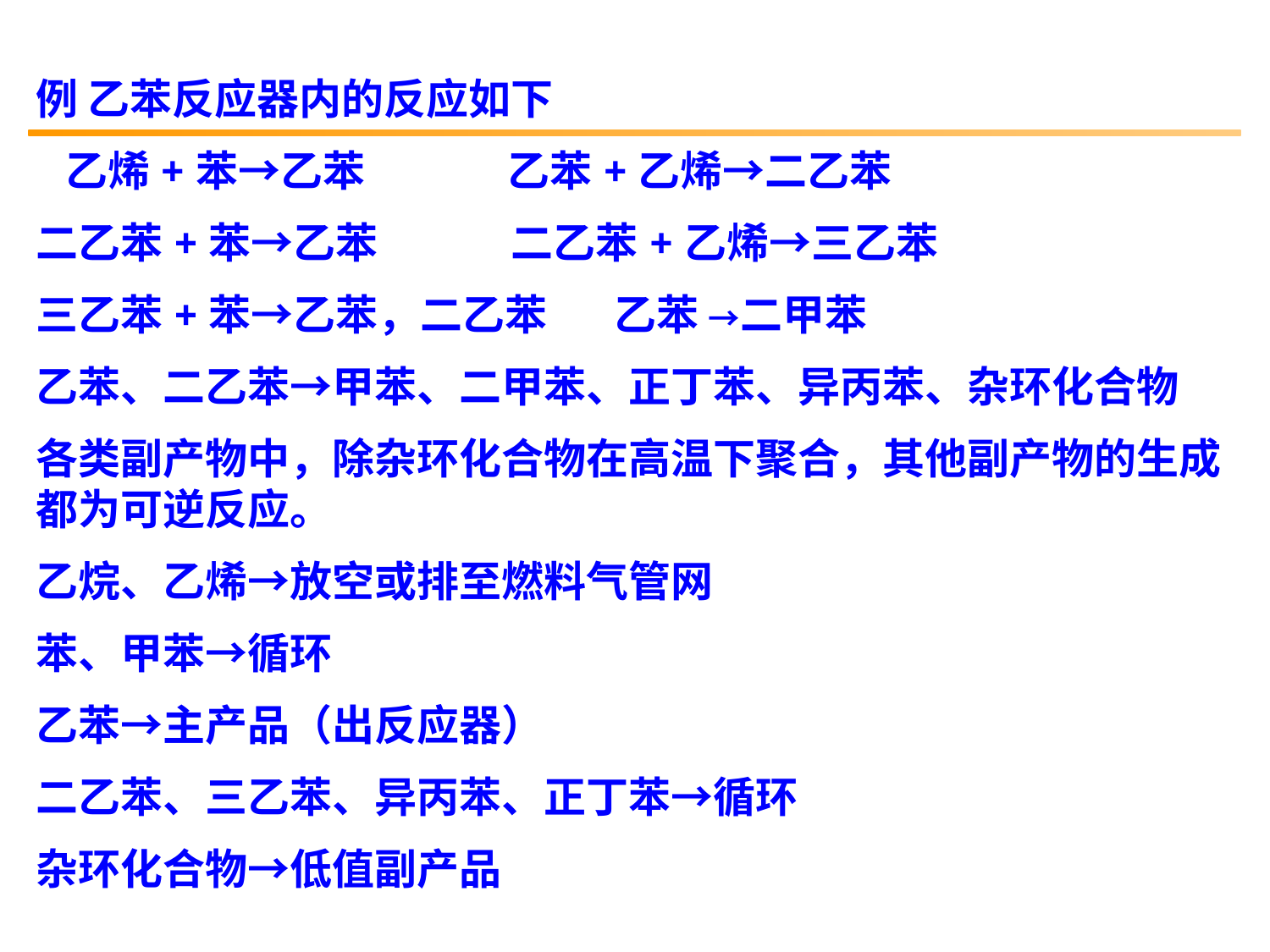

例 乙苯反应器内的反应如下
  乙烯+苯→乙苯               乙苯+乙烯→二乙苯
二乙苯+苯→乙苯              二乙苯+乙烯→三乙苯
三乙苯+苯→乙苯，二乙苯       乙苯 →二甲苯
乙苯、二乙苯→甲苯、二甲苯、正丁苯、异丙苯、杂环化合物
各类副产物中，除杂环化合物在高温下聚合，其他副产物的生成都为可逆反应。
乙烷、乙烯→放空或排至燃料气管网
苯、甲苯→循环
乙苯→主产品（出反应器）
二乙苯、三乙苯、异丙苯、正丁苯→循环
杂环化合物→低值副产品